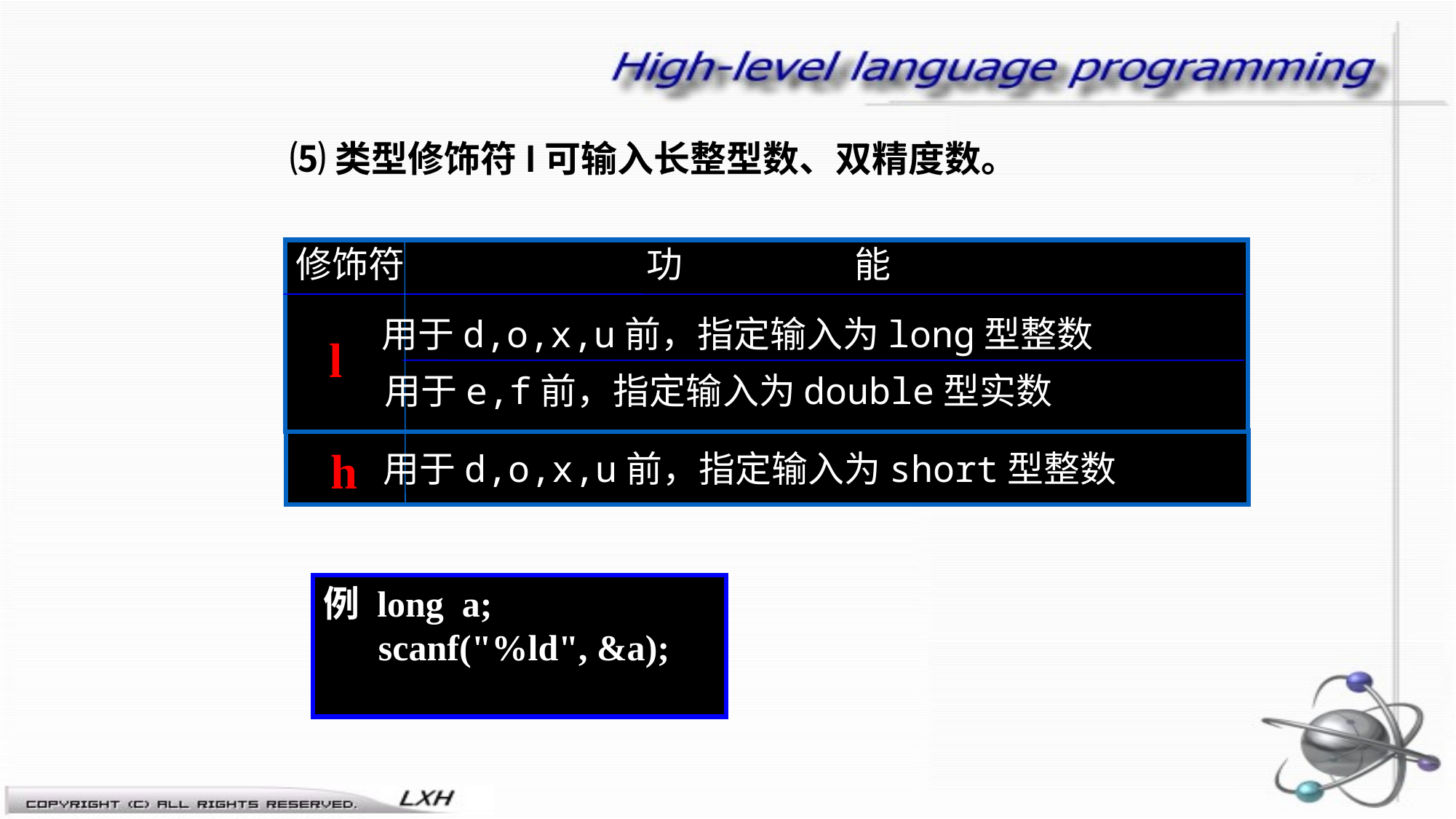

⑸类型修饰符l可输入长整型数、双精度数。
修饰符
功                     能

用于d,o,x,u前，指定输入为long型整数
l

用于e,f前，指定输入为double型实数

h
用于d,o,x,u前，指定输入为short型整数
例 long  a;
      scanf("%ld", &a);